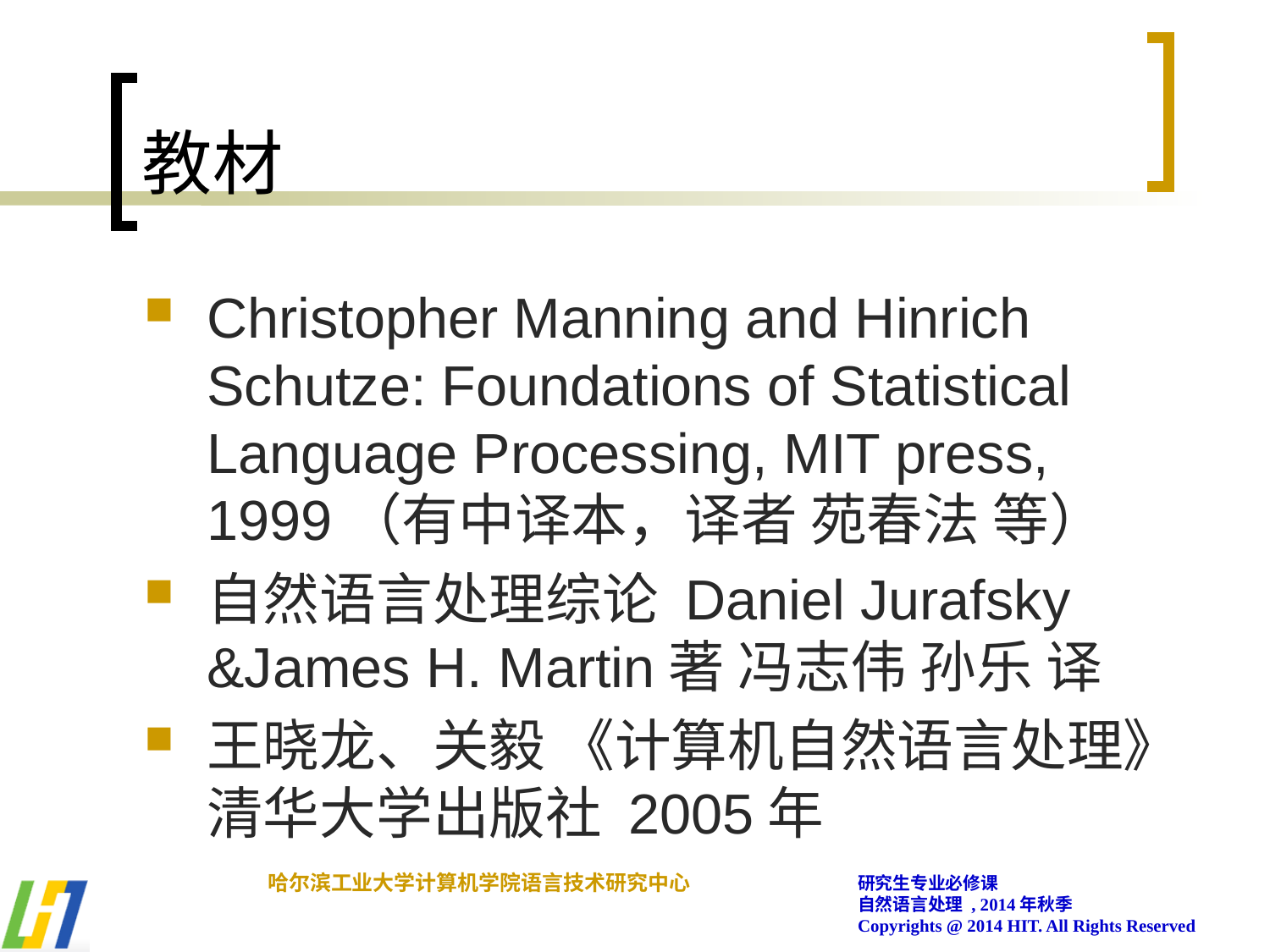

# 教材
Christopher Manning and Hinrich Schutze: Foundations of Statistical Language Processing, MIT press, 1999（有中译本，译者 苑春法 等）
自然语言处理综论 Daniel Jurafsky &James H. Martin著 冯志伟 孙乐 译
王晓龙、关毅 《计算机自然语言处理》 清华大学出版社 2005年

哈尔滨工业大学计算机学院语言技术研究中心
研究生专业必修课
自然语言处理 , 2014年秋季
Copyrights @ 2014 HIT. All Rights Reserved